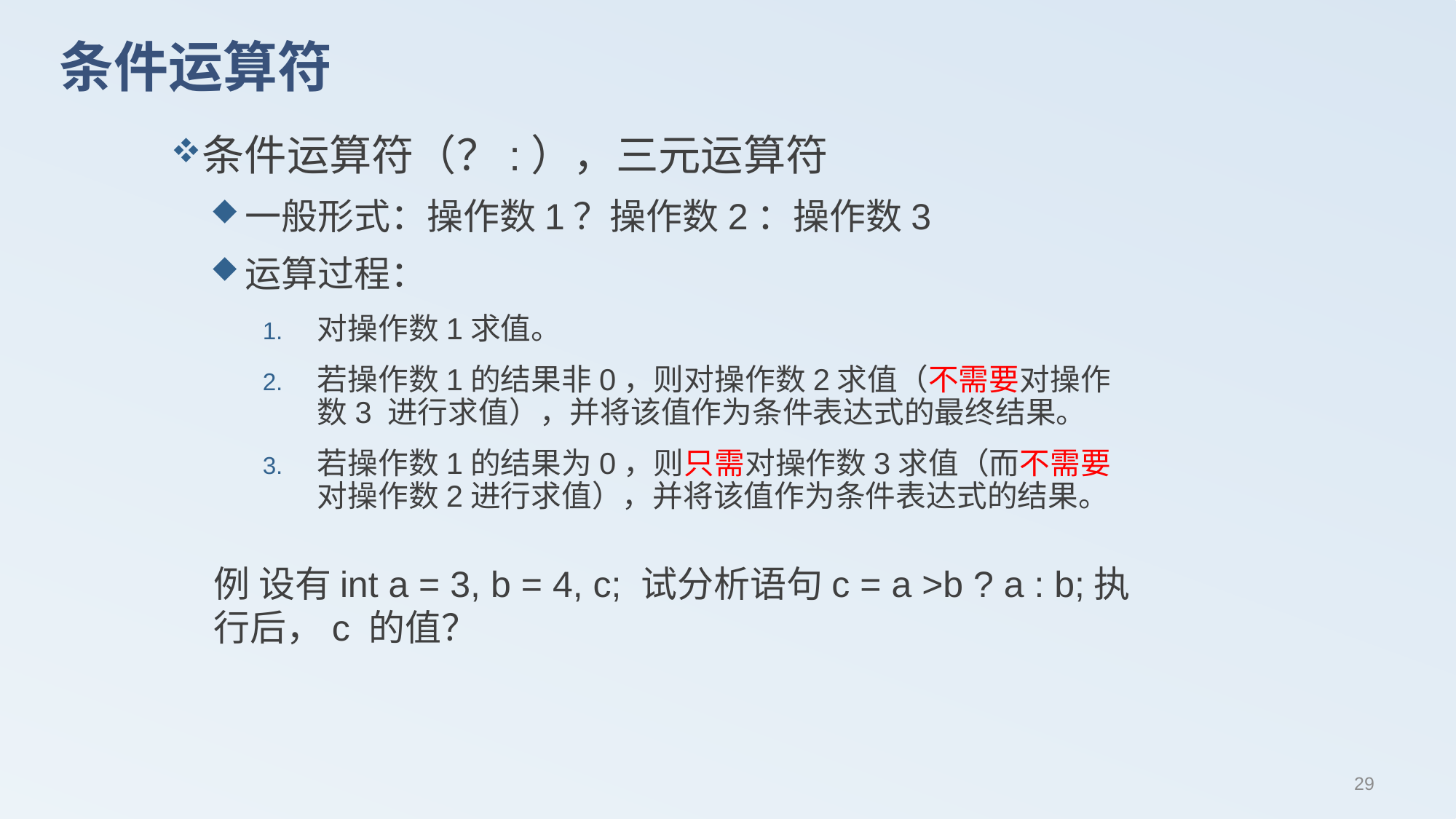

# 条件运算符
条件运算符（？:），三元运算符
一般形式：操作数1？操作数2：操作数3
运算过程：
对操作数1求值。
若操作数1的结果非0，则对操作数2求值（不需要对操作数3 进行求值），并将该值作为条件表达式的最终结果。
若操作数1的结果为0，则只需对操作数3求值（而不需要对操作数2进行求值），并将该值作为条件表达式的结果。
例 设有int a = 3, b = 4, c; 试分析语句c = a >b ? a : b;执行后，c 的值？